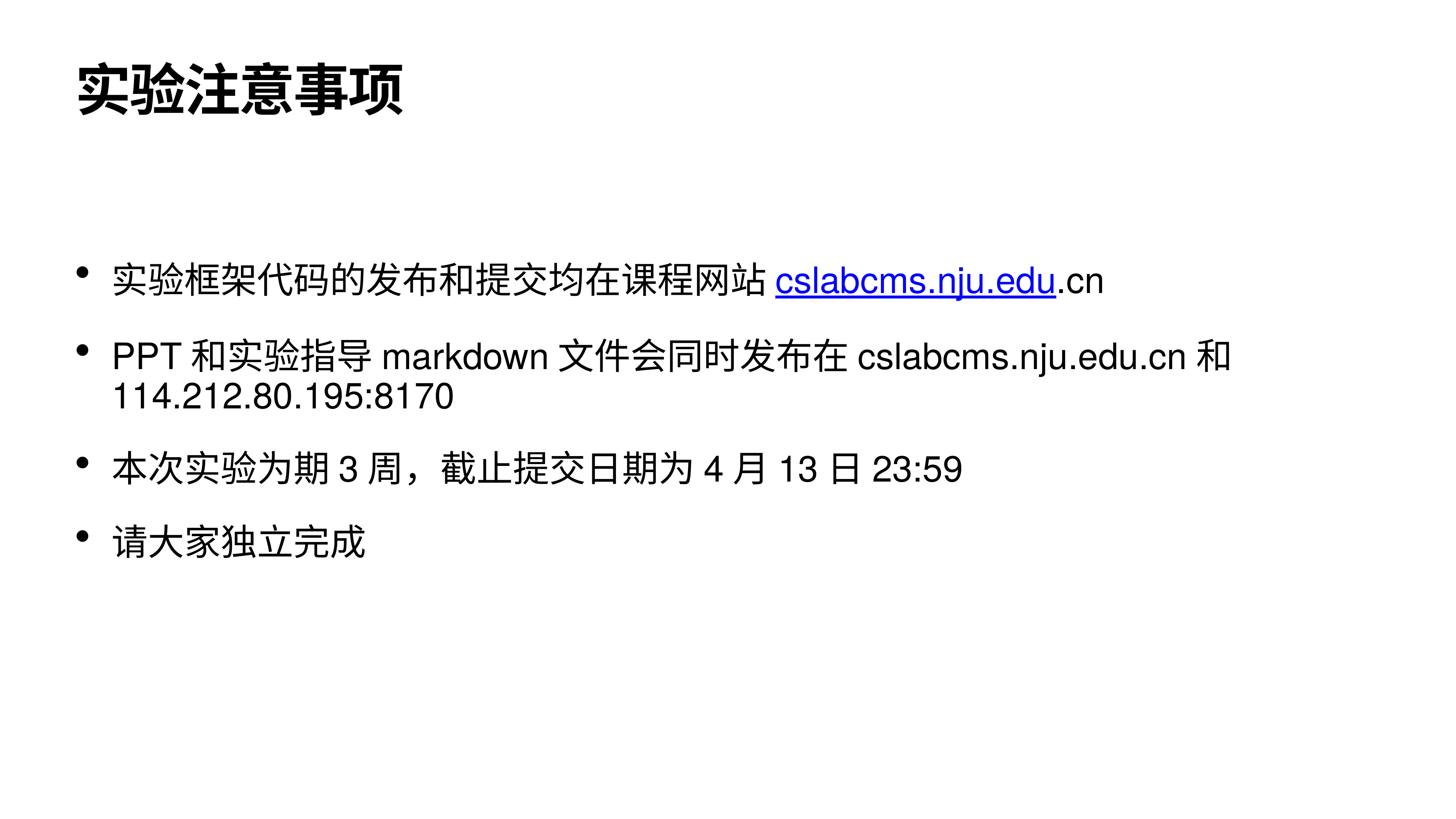

# 实验注意事项

实验框架代码的发布和提交均在课程网站cslabcms.nju.edu.cn
PPT和实验指导markdown文件会同时发布在cslabcms.nju.edu.cn和114.212.80.195:8170
本次实验为期3周，截止提交日期为4月13日23:59
请大家独立完成